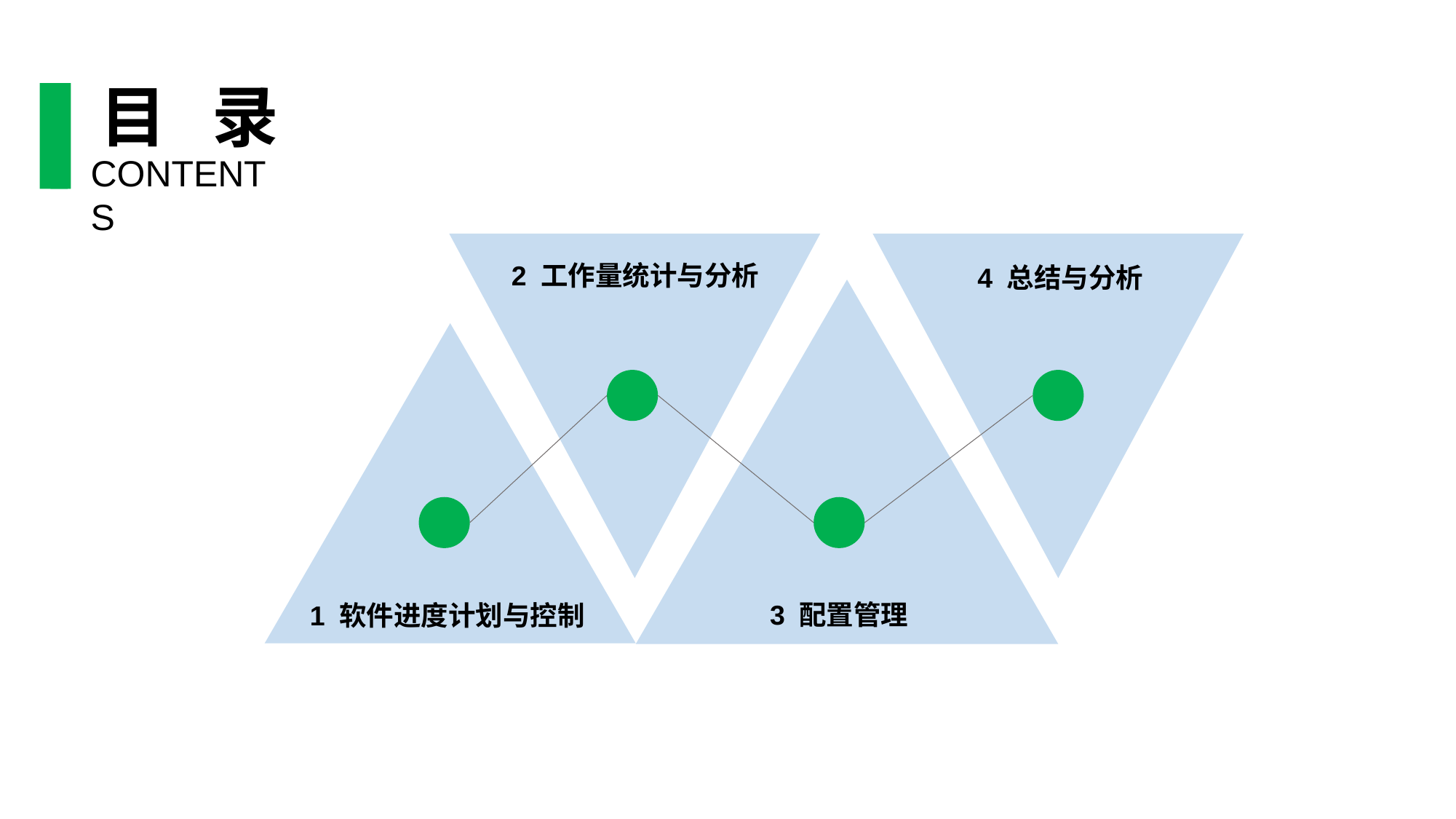

目   录
CONTENTS

2 工作量统计与分析
4 总结与分析

3 配置管理
1 软件进度计划与控制